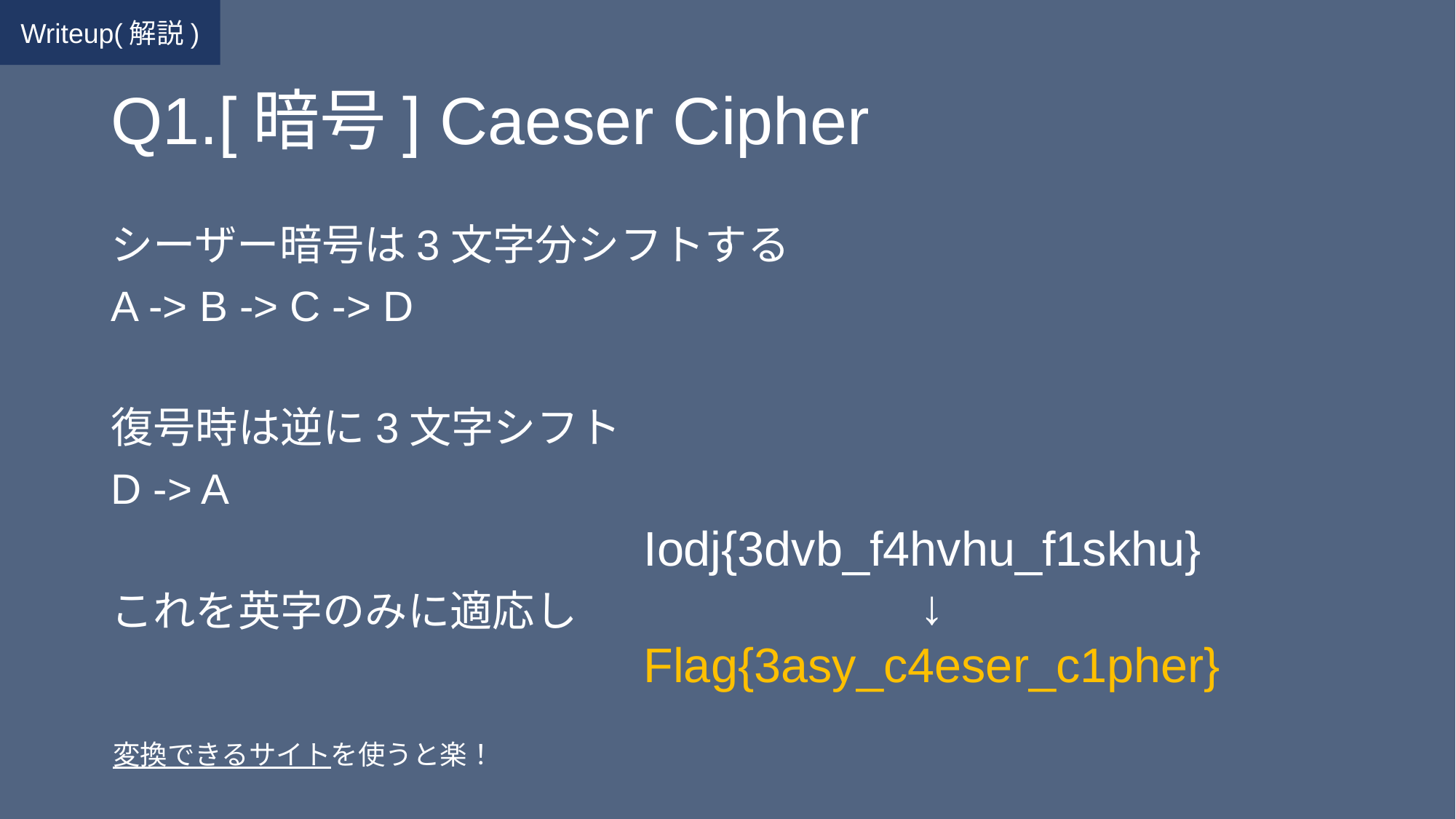

Writeup(解説)
# Q1.[暗号] Caeser Cipher
シーザー暗号は3文字分シフトする
A -> B -> C -> D

復号時は逆に3文字シフト
D -> A

これを英字のみに適応し
Iodj{3dvb_f4hvhu_f1skhu}
↓
Flag{3asy_c4eser_c1pher}
変換できるサイトを使うと楽！